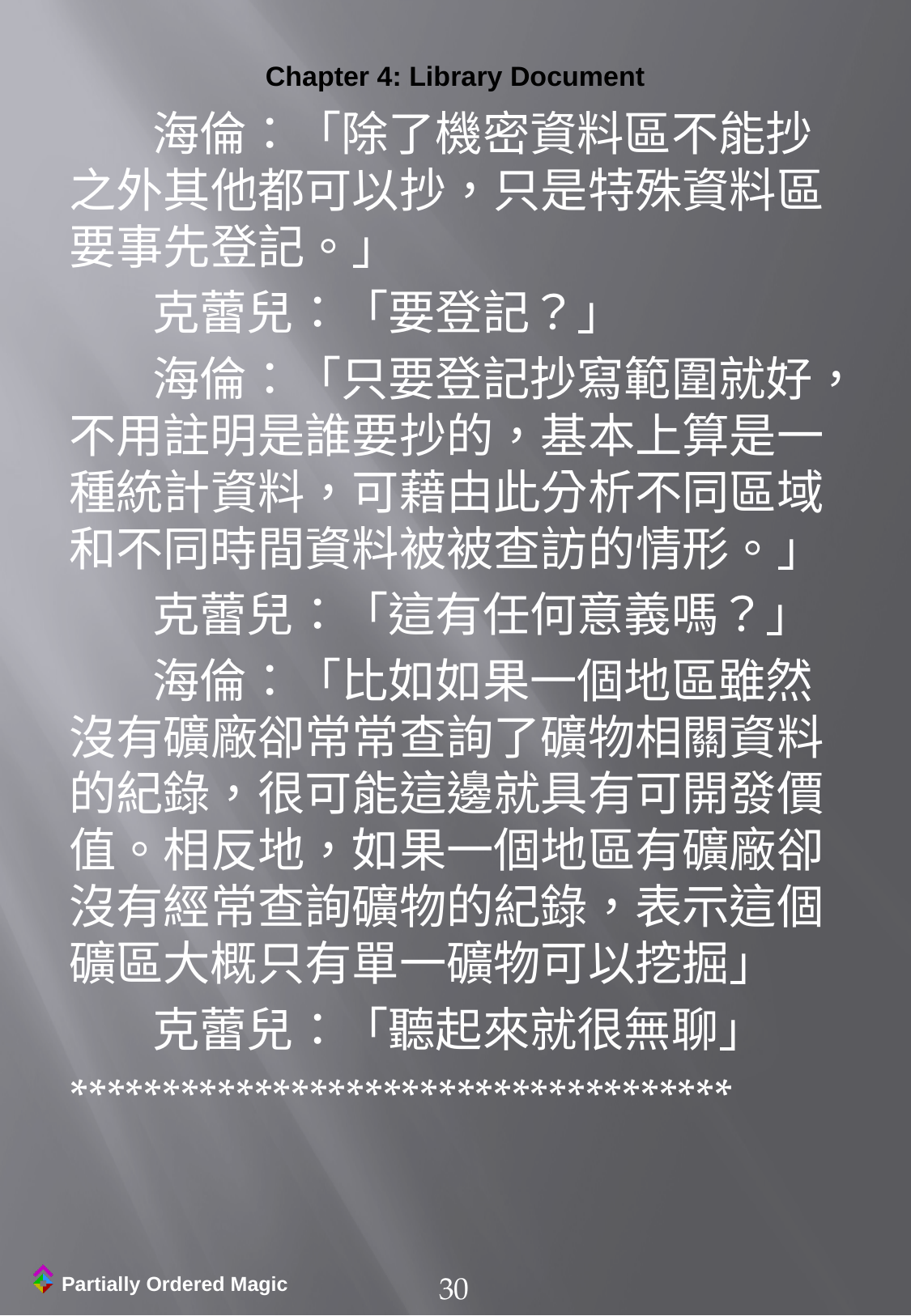

# Chapter 4: Library Document
海倫：「除了機密資料區不能抄之外其他都可以抄，只是特殊資料區要事先登記。」
克蕾兒：「要登記？」
海倫：「只要登記抄寫範圍就好，不用註明是誰要抄的，基本上算是一種統計資料，可藉由此分析不同區域和不同時間資料被被查訪的情形。」
克蕾兒：「這有任何意義嗎？」
海倫：「比如如果一個地區雖然沒有礦廠卻常常查詢了礦物相關資料的紀錄，很可能這邊就具有可開發價值。相反地，如果一個地區有礦廠卻沒有經常查詢礦物的紀錄，表示這個礦區大概只有單一礦物可以挖掘」
克蕾兒：「聽起來就很無聊」
************************************